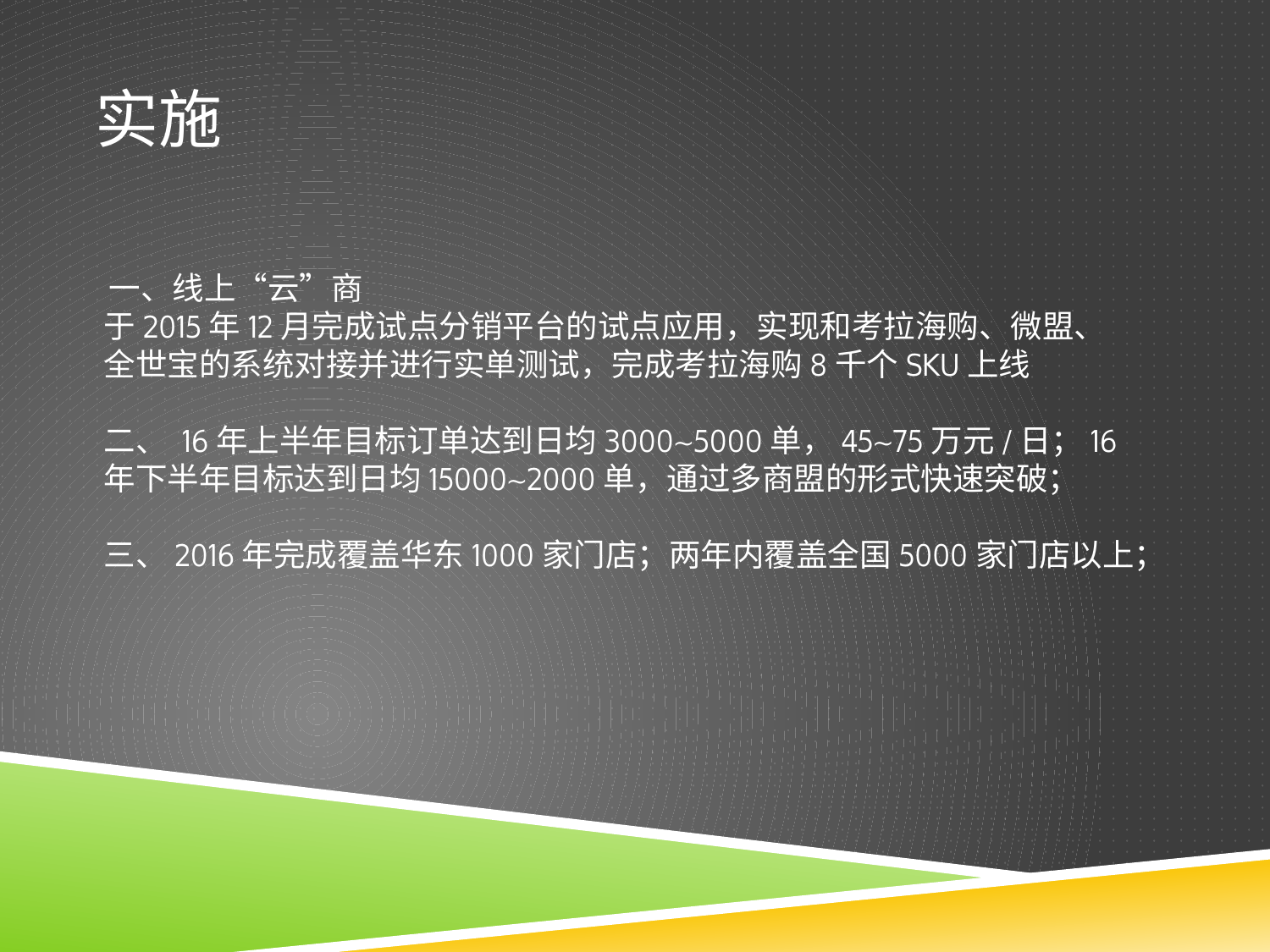

# 实施
 一、线上“云”商
于2015年12月完成试点分销平台的试点应用，实现和考拉海购、微盟、全世宝的系统对接并进行实单测试，完成考拉海购8千个SKU上线

二、 16年上半年目标订单达到日均3000~5000单，45~75万元/日；16年下半年目标达到日均15000~2000单，通过多商盟的形式快速突破；

三、2016年完成覆盖华东1000家门店；两年内覆盖全国5000家门店以上；